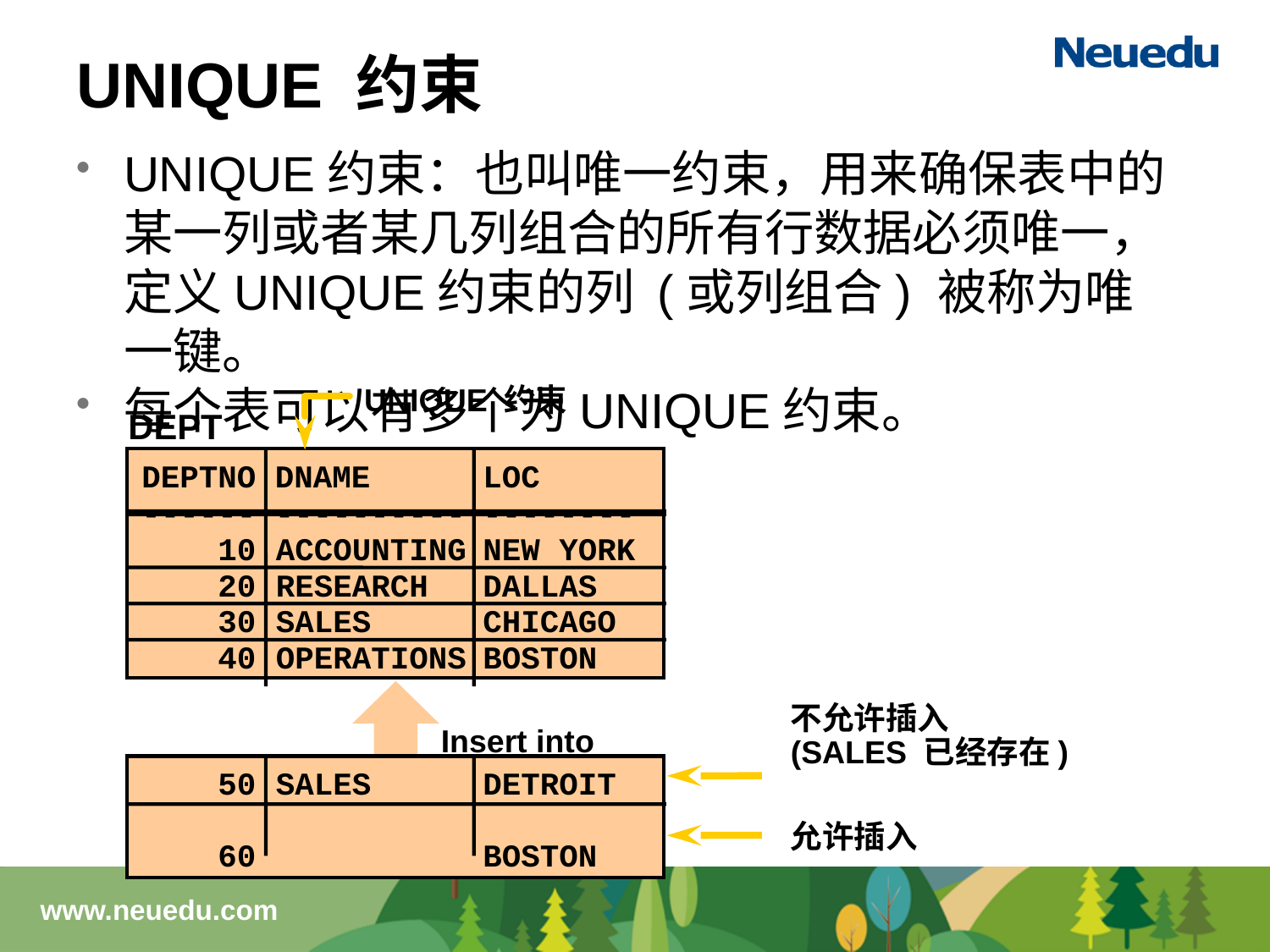

# UNIQUE 约束
UNIQUE约束：也叫唯一约束，用来确保表中的某一列或者某几列组合的所有行数据必须唯一，定义UNIQUE约束的列 (或列组合) 被称为唯一键。
每个表可以有多个为UNIQUE约束。
UNIQUE 约束

DEPT

DEPTNO DNAME     	LOC
------ ----------	--------
    10	ACCOUNTING	NEW YORK
    20	RESEARCH	DALLAS
    30	SALES		CHICAGO
    40	OPERATIONS	BOSTON

Insert into

    50	SALES		DETROIT

    60			BOSTON

不允许插入
(SALES 已经存在)

允许插入